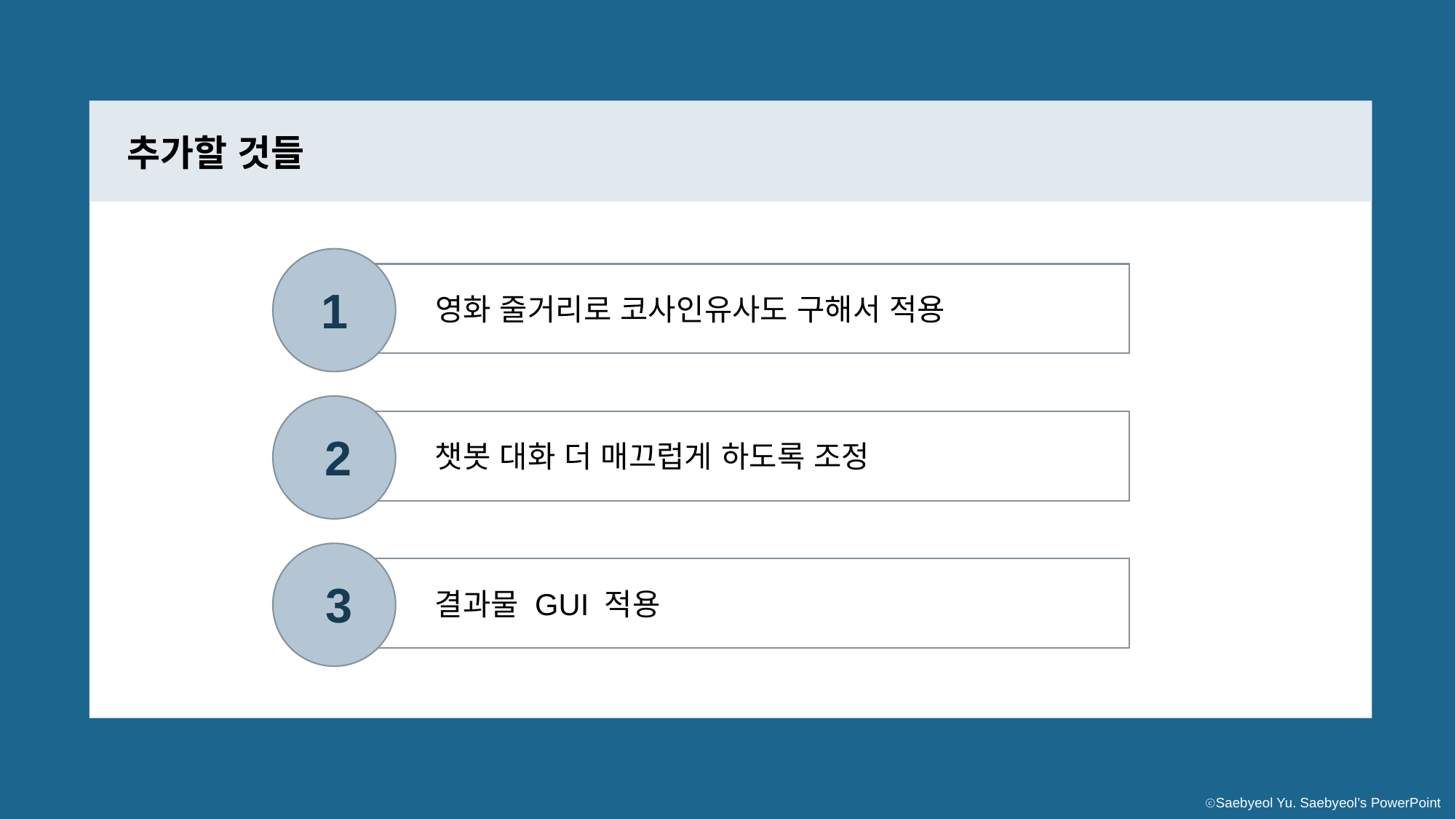

추가할 것들

1
영화 줄거리로 코사인유사도 구해서 적용

2
챗봇 대화 더 매끄럽게 하도록 조정

3
결과물 GUI 적용